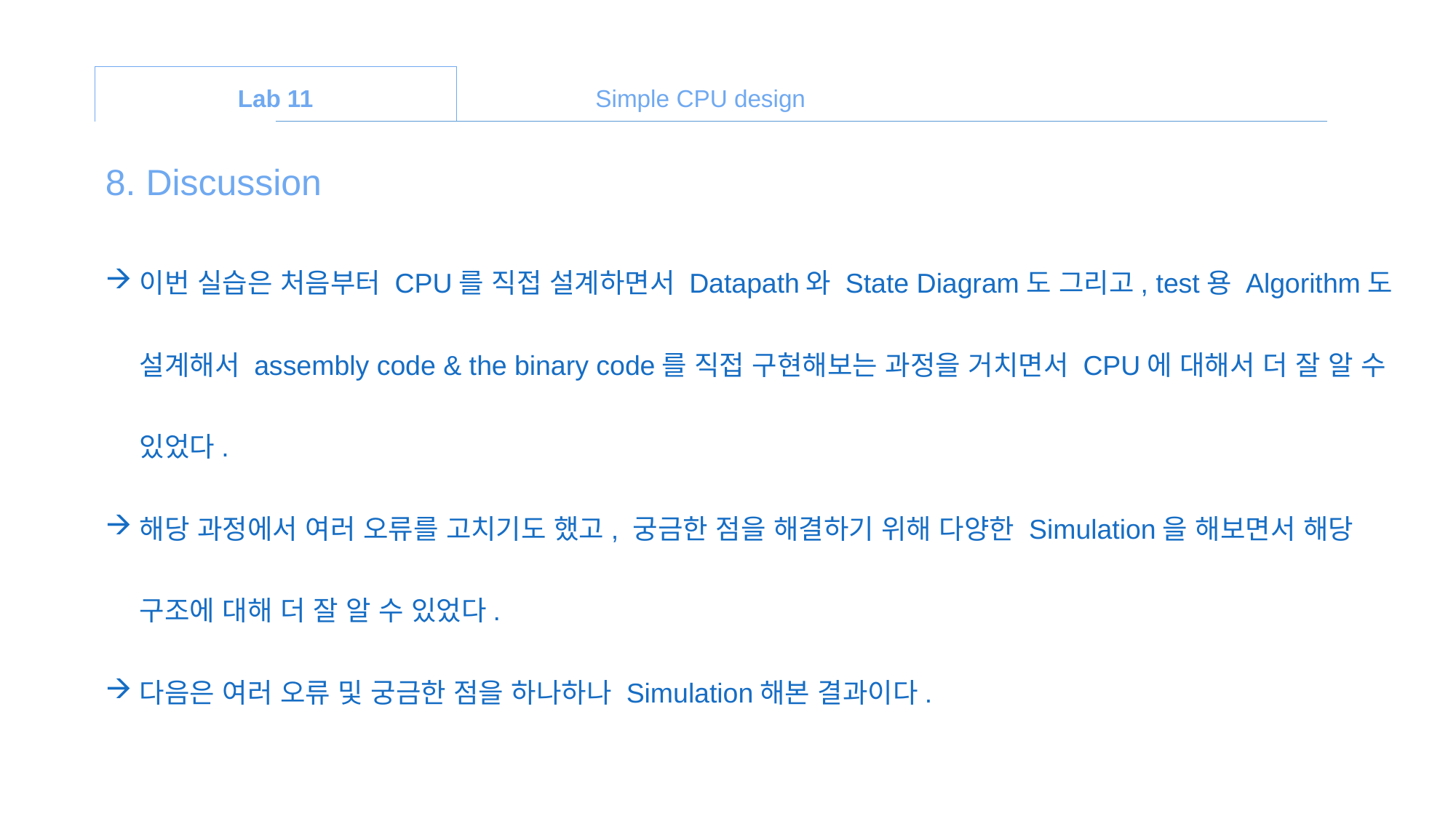

Lab 11
Simple CPU design
8. Discussion
이번 실습은 처음부터 CPU를 직접 설계하면서 Datapath와 State Diagram도 그리고, test용 Algorithm도 설계해서 assembly code & the binary code를 직접 구현해보는 과정을 거치면서 CPU에 대해서 더 잘 알 수 있었다.
해당 과정에서 여러 오류를 고치기도 했고, 궁금한 점을 해결하기 위해 다양한 Simulation을 해보면서 해당 구조에 대해 더 잘 알 수 있었다.
다음은 여러 오류 및 궁금한 점을 하나하나 Simulation해본 결과이다.